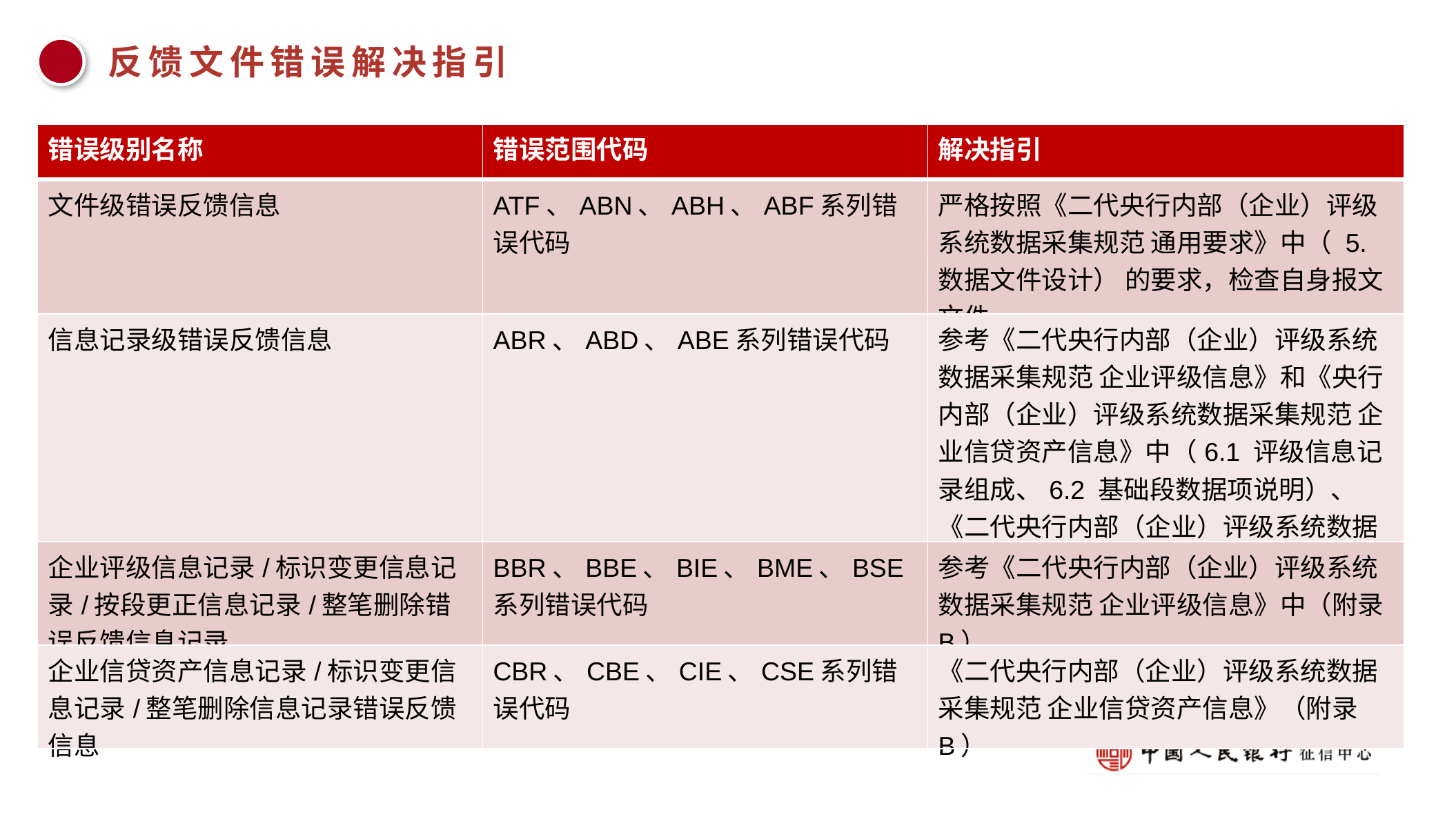

反馈文件错误解决指引
| 错误级别名称 | 错误范围代码 | 解决指引 |
| --- | --- | --- |
| 文件级错误反馈信息 | ATF、ABN、ABH、ABF系列错误代码 | 严格按照《二代央行内部（企业）评级系统数据采集规范 通用要求》中（ 5.数据文件设计） 的要求，检查自身报文文件 |
| 信息记录级错误反馈信息 | ABR、ABD、ABE系列错误代码 | 参考《二代央行内部（企业）评级系统数据采集规范 企业评级信息》和《央行内部（企业）评级系统数据采集规范 企业信贷资产信息》中（6.1 评级信息记录组成、6.2 基础段数据项说明）、《二代央行内部（企业）评级系统数据采集规范 通用要求》中（6 常用代码） |
| 企业评级信息记录/标识变更信息记录/按段更正信息记录/整笔删除错误反馈信息记录 | BBR、BBE、BIE、BME、BSE系列错误代码 | 参考《二代央行内部（企业）评级系统数据采集规范 企业评级信息》中（附录B） |
| 企业信贷资产信息记录/标识变更信息记录/整笔删除信息记录错误反馈信息 | CBR、CBE、CIE、CSE系列错误代码 | 《二代央行内部（企业）评级系统数据采集规范 企业信贷资产信息》（附录B） |